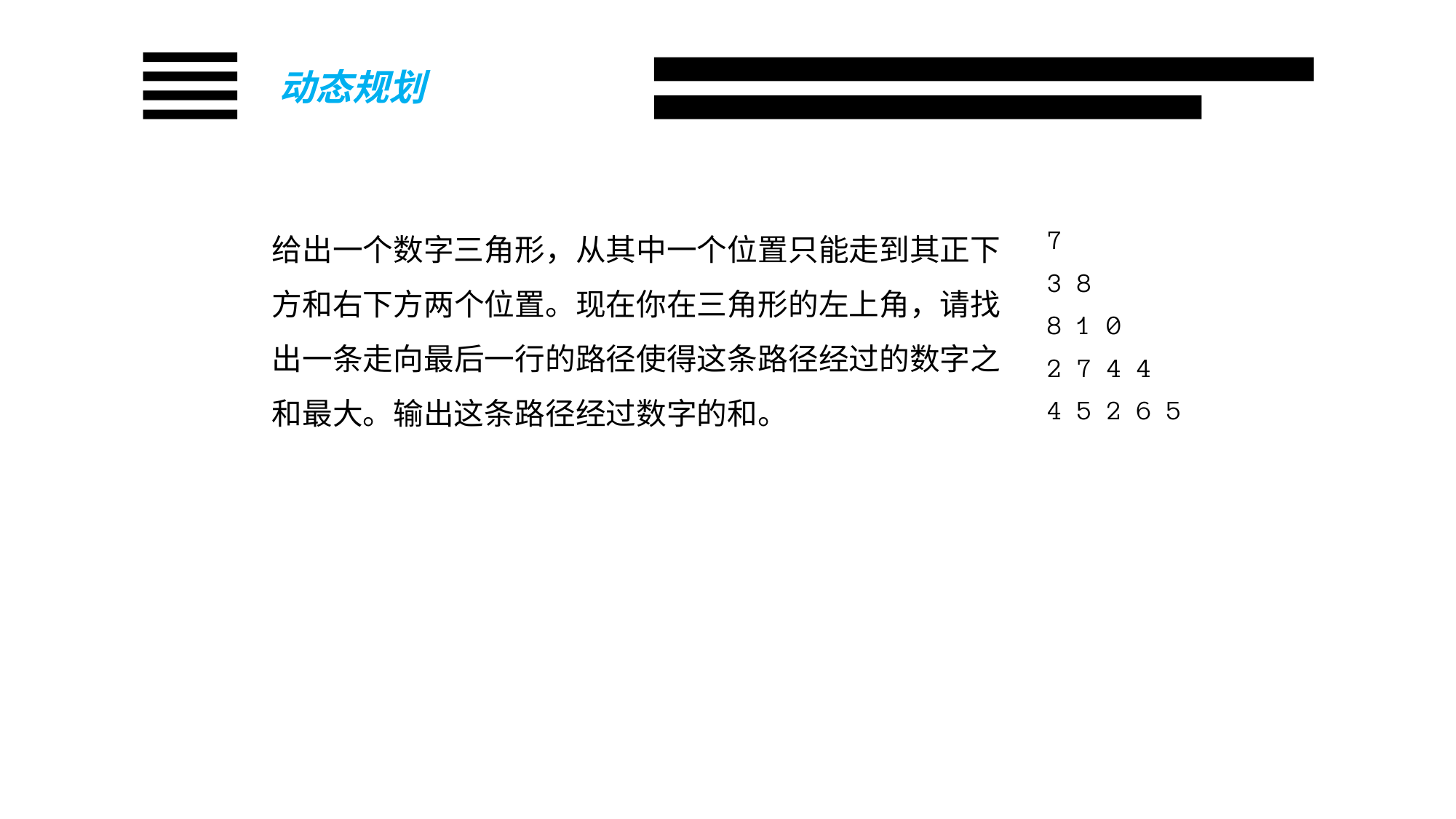

动态规划

给出一个数字三角形，从其中一个位置只能走到其正下方和右下方两个位置。现在你在三角形的左上角，请找出一条走向最后一行的路径使得这条路径经过的数字之和最大。输出这条路径经过数字的和。
7
3 8
8 1 0
2 7 4 4
4 5 2 6 5